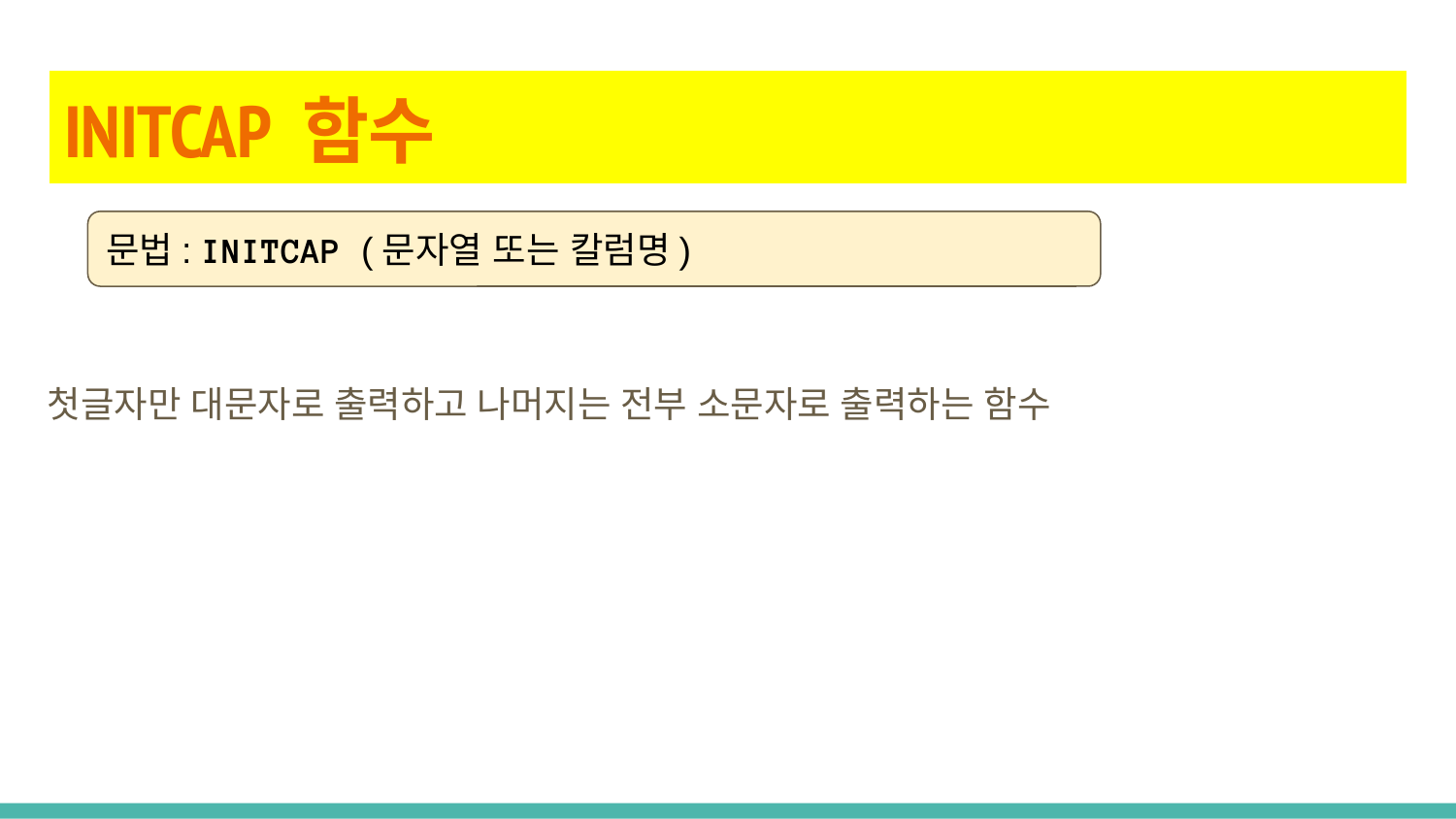

# INITCAP 함수
문법: INITCAP (문자열 또는 칼럼명)
첫글자만 대문자로 출력하고 나머지는 전부 소문자로 출력하는 함수